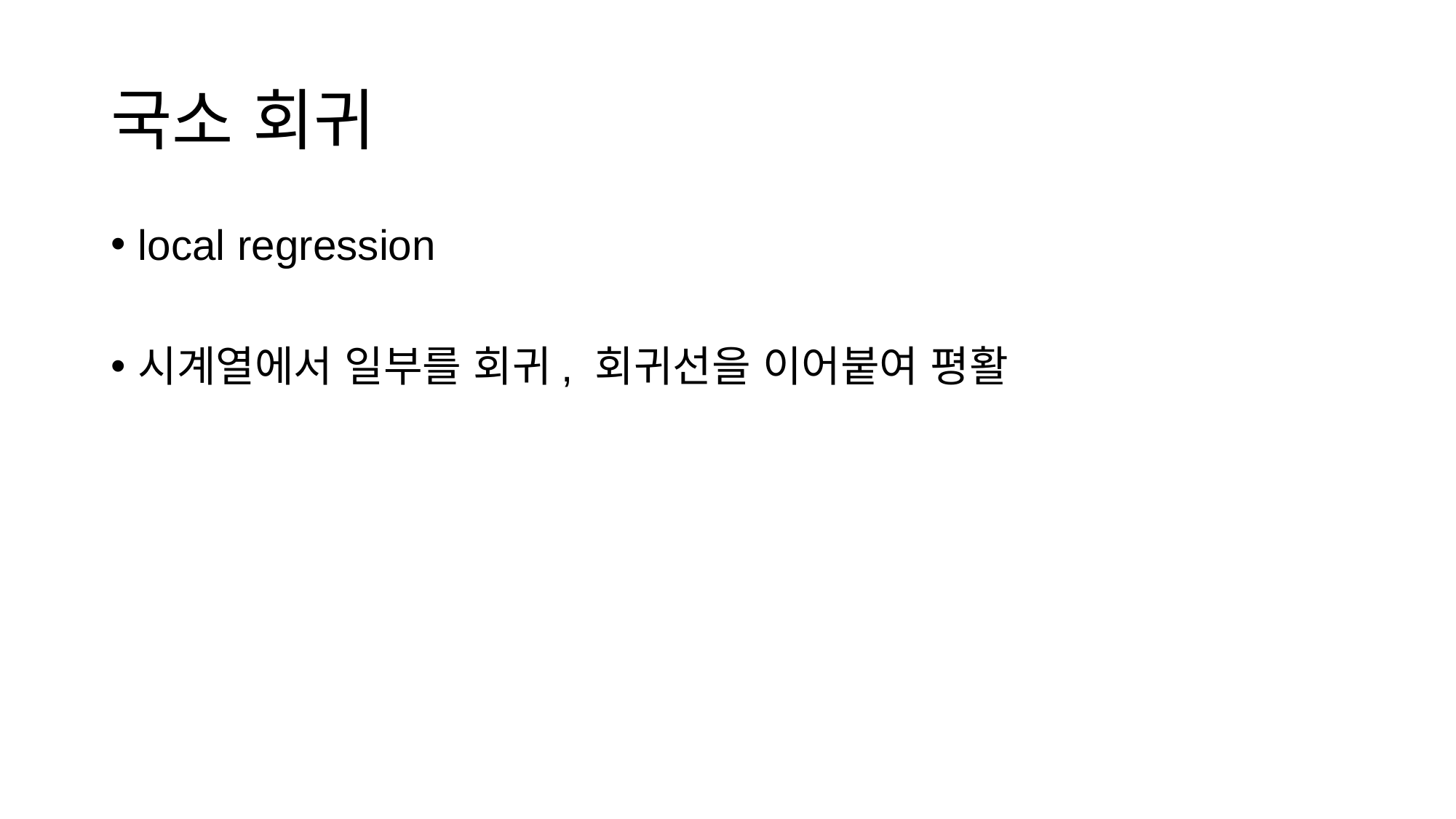

# 국소 회귀
local regression

시계열에서 일부를 회귀, 회귀선을 이어붙여 평활